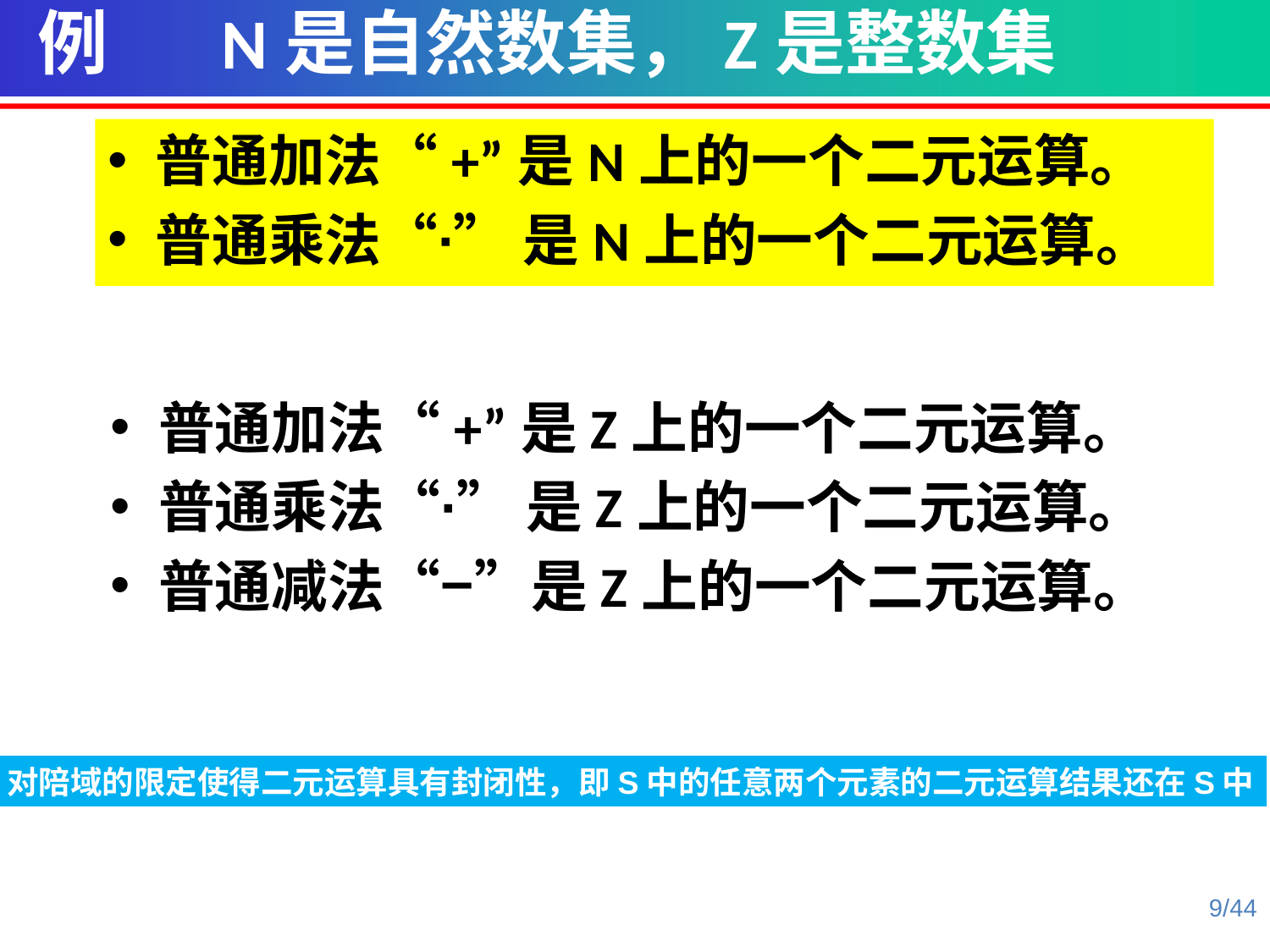

例      N是自然数集，Z是整数集
普通加法“+”是N上的一个二元运算。
普通乘法“∙” 是N上的一个二元运算。
普通加法“+”是Z上的一个二元运算。
普通乘法“∙” 是Z上的一个二元运算。
普通减法“−”是Z上的一个二元运算。
对陪域的限定使得二元运算具有封闭性，即S中的任意两个元素的二元运算结果还在S中
9/44